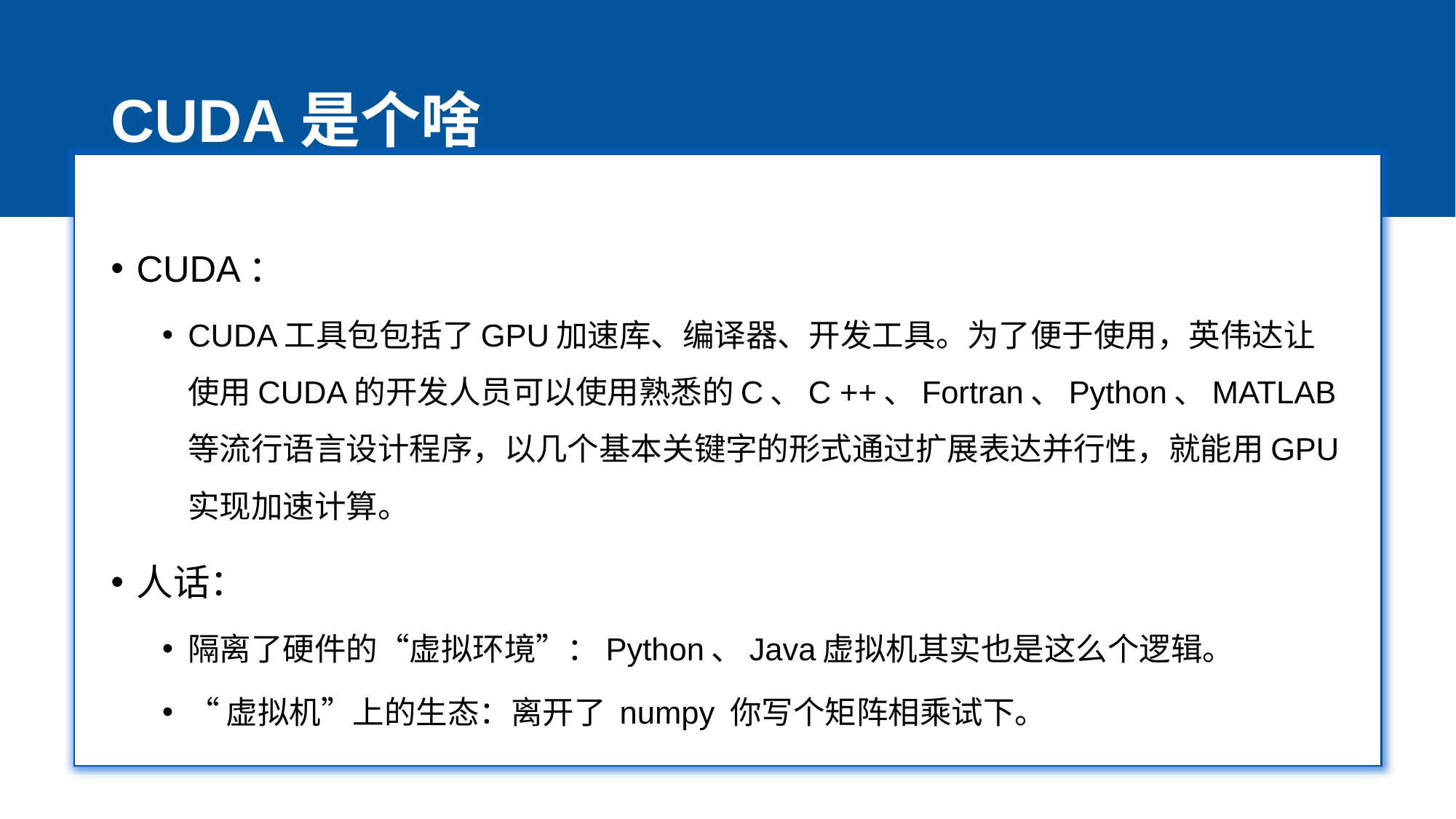

# CUDA是个啥
CUDA：
CUDA工具包包括了GPU加速库、编译器、开发工具。为了便于使用，英伟达让使用CUDA的开发人员可以使用熟悉的C、C ++、Fortran、Python、MATLAB等流行语言设计程序，以几个基本关键字的形式通过扩展表达并行性，就能用GPU实现加速计算。
人话：
隔离了硬件的“虚拟环境”：Python、Java虚拟机其实也是这么个逻辑。
“虚拟机”上的生态：离开了 numpy 你写个矩阵相乘试下。